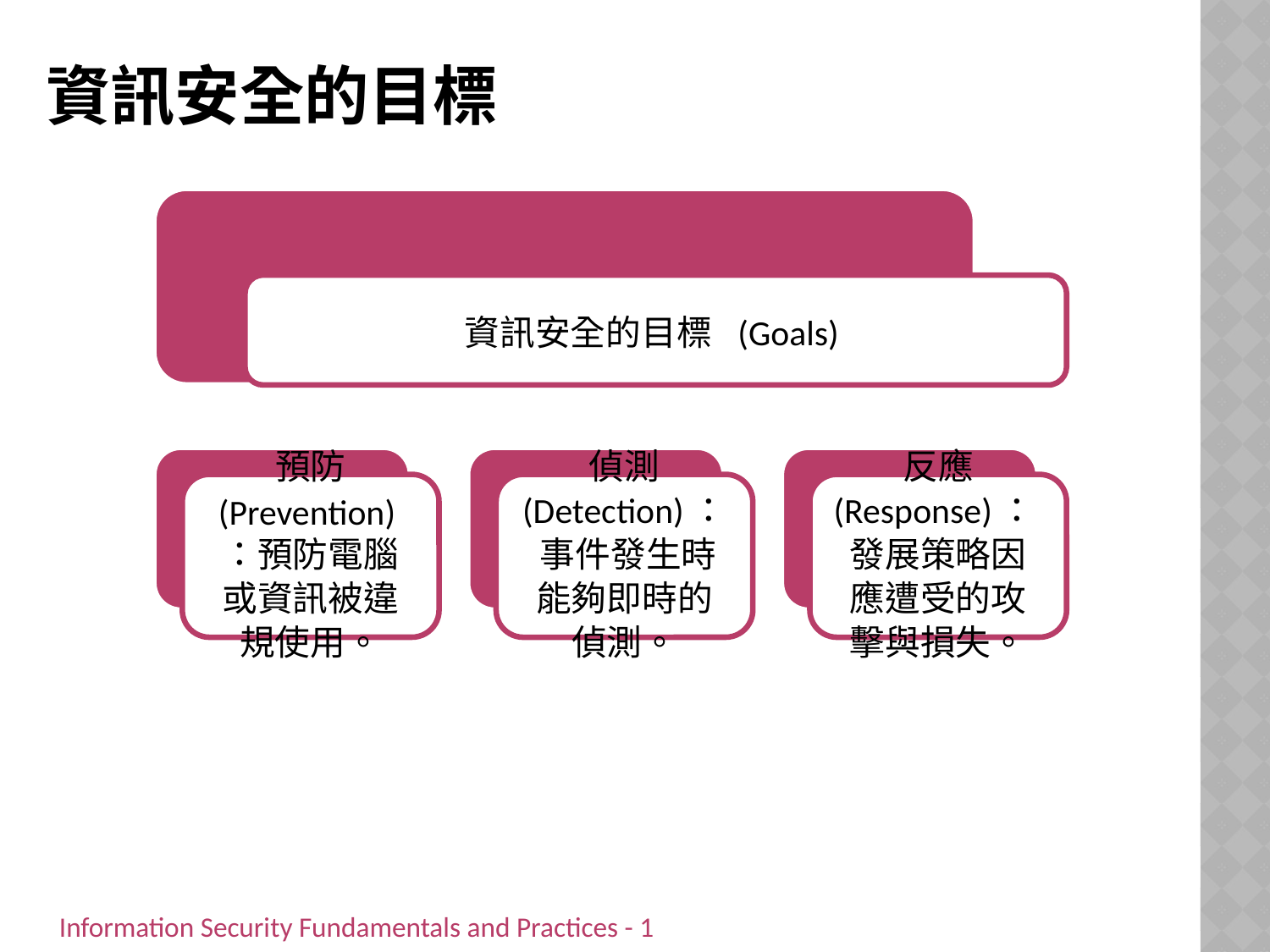

# 資訊安全的目標
預防 (Prevention)：預防電腦或資訊被違規使用。
偵測 (Detection)：  事件發生時能夠即時的偵測。
資訊安全的目標  (Goals)
反應 (Response)：  發展策略因應遭受的攻擊與損失。